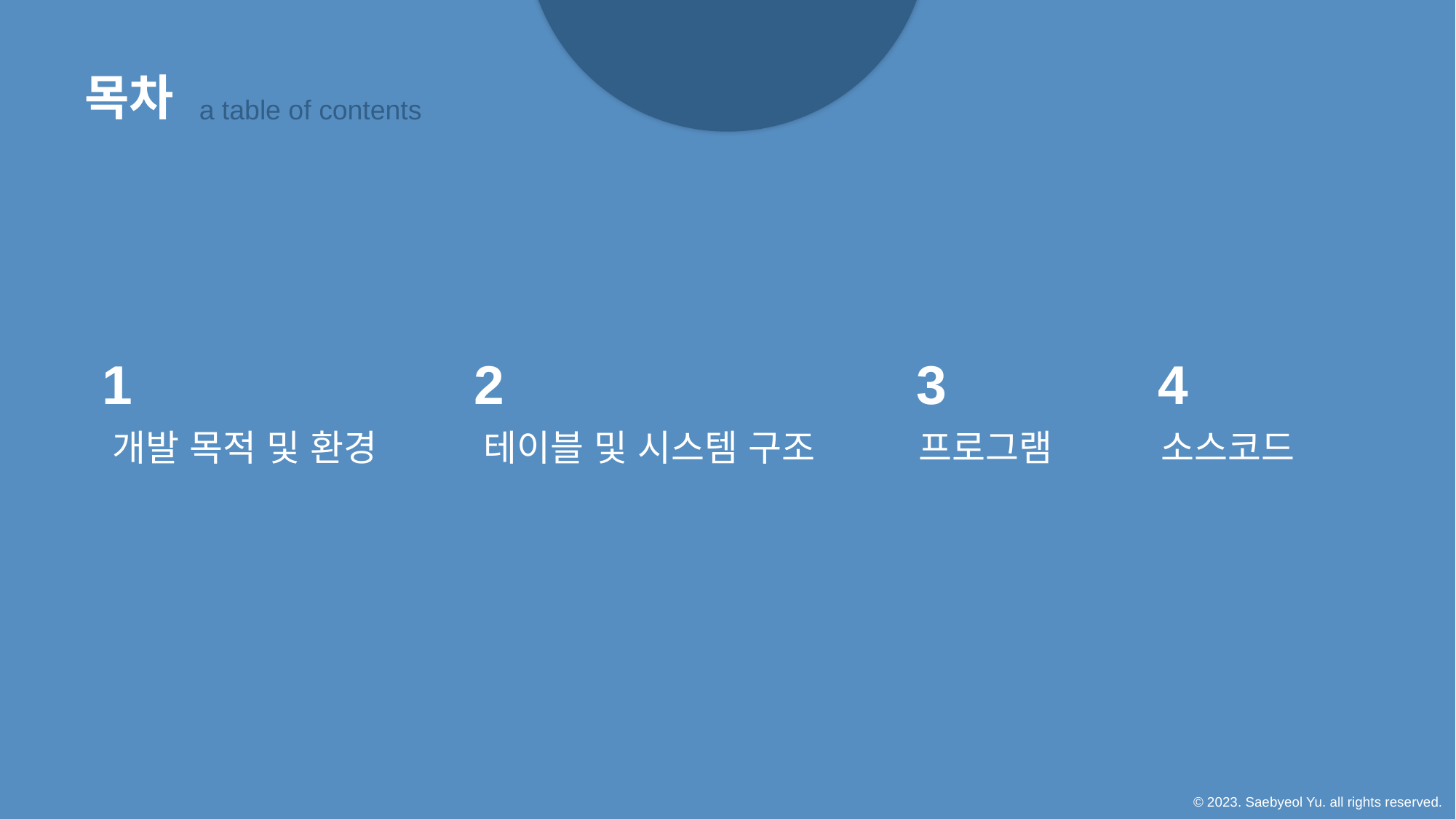

목차
a table of contents
1
개발 목적 및 환경
2
테이블 및 시스템 구조
3
프로그램
4
소스코드